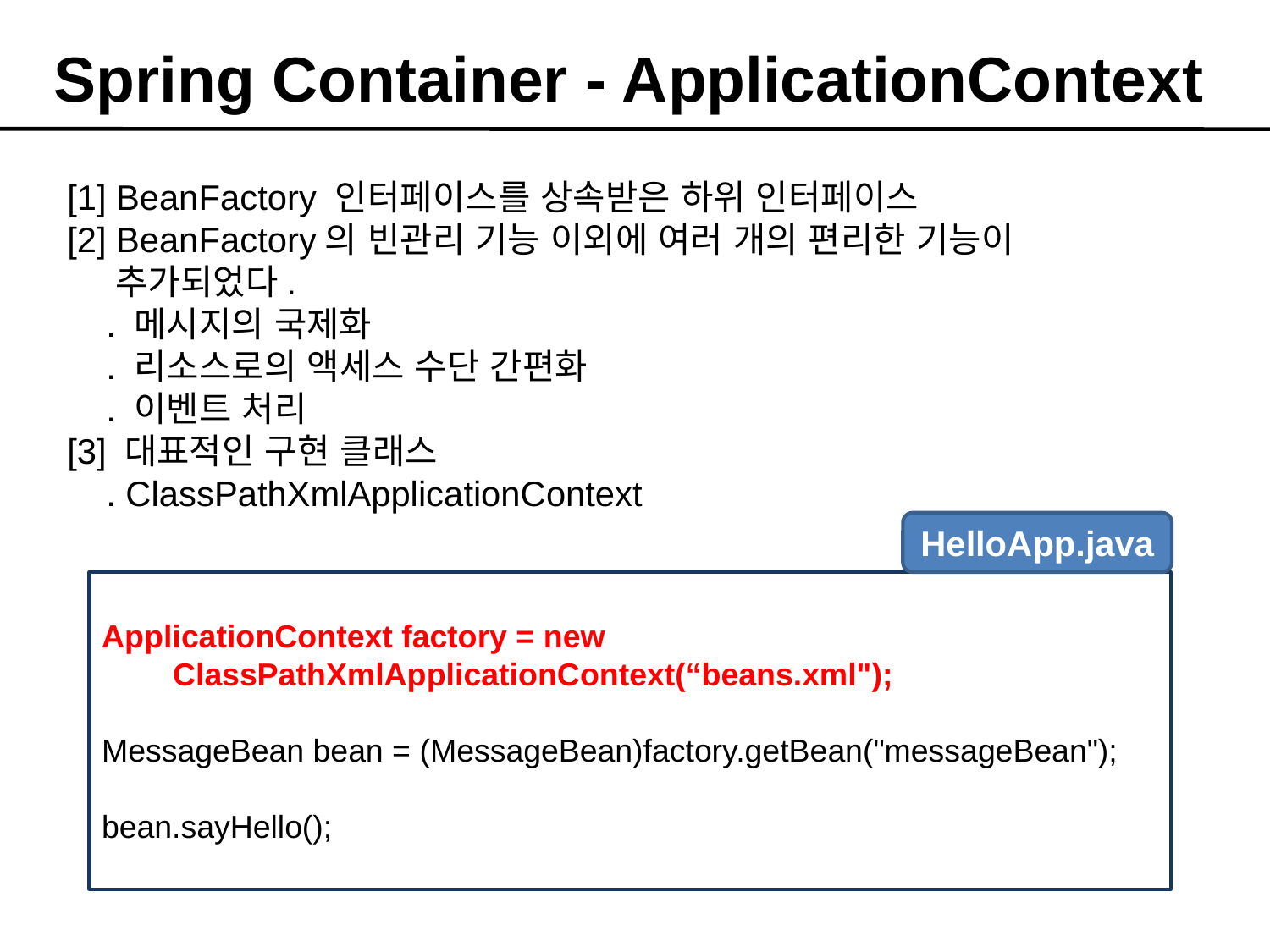

Spring Container - ApplicationContext
[1] BeanFactory 인터페이스를 상속받은 하위 인터페이스
[2] BeanFactory의 빈관리 기능 이외에 여러 개의 편리한 기능이
    추가되었다.
    . 메시지의 국제화
    . 리소스로의 액세스 수단 간편화
    . 이벤트 처리
[3] 대표적인 구현 클래스
    . ClassPathXmlApplicationContext
HelloApp.java

ApplicationContext factory = new
        ClassPathXmlApplicationContext(“beans.xml");

MessageBean bean = (MessageBean)factory.getBean("messageBean");

bean.sayHello();